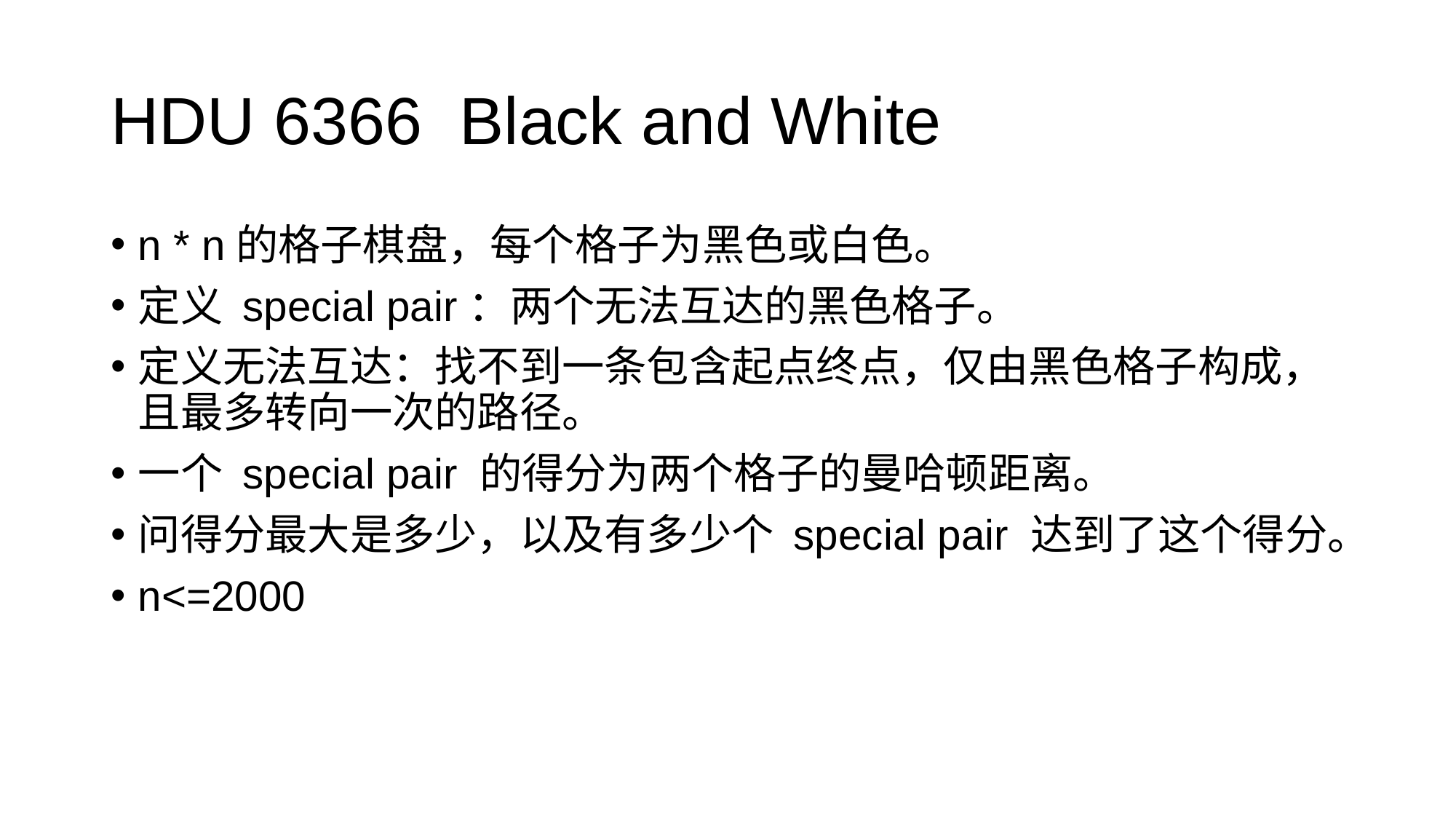

# HDU 6366  Black and White
n * n的格子棋盘，每个格子为黑色或白色。
定义 special pair：两个无法互达的黑色格子。
定义无法互达：找不到一条包含起点终点，仅由黑色格子构成，且最多转向一次的路径。
一个 special pair 的得分为两个格子的曼哈顿距离。
问得分最大是多少，以及有多少个 special pair 达到了这个得分。
n<=2000